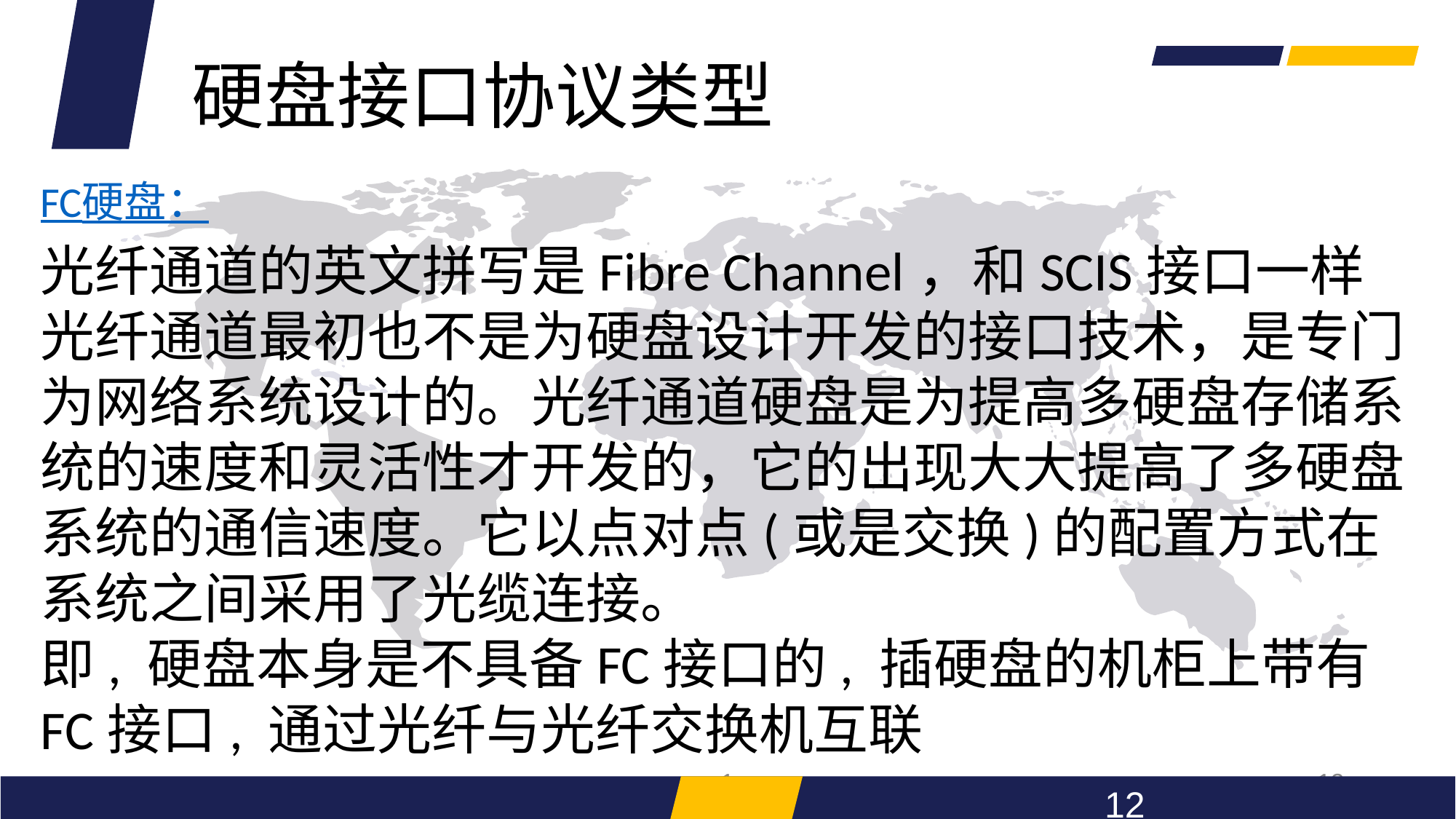

硬盘接口协议类型

FC硬盘：
光纤通道的英文拼写是Fibre Channel，和SCIS接口一样光纤通道最初也不是为硬盘设计开发的接口技术，是专门为网络系统设计的。光纤通道硬盘是为提高多硬盘存储系统的速度和灵活性才开发的，它的出现大大提高了多硬盘系统的通信速度。它以点对点(或是交换)的配置方式在系统之间采用了光缆连接。
即, 硬盘本身是不具备FC接口的, 插硬盘的机柜上带有FC接口, 通过光纤与光纤交换机互联

1
12
12